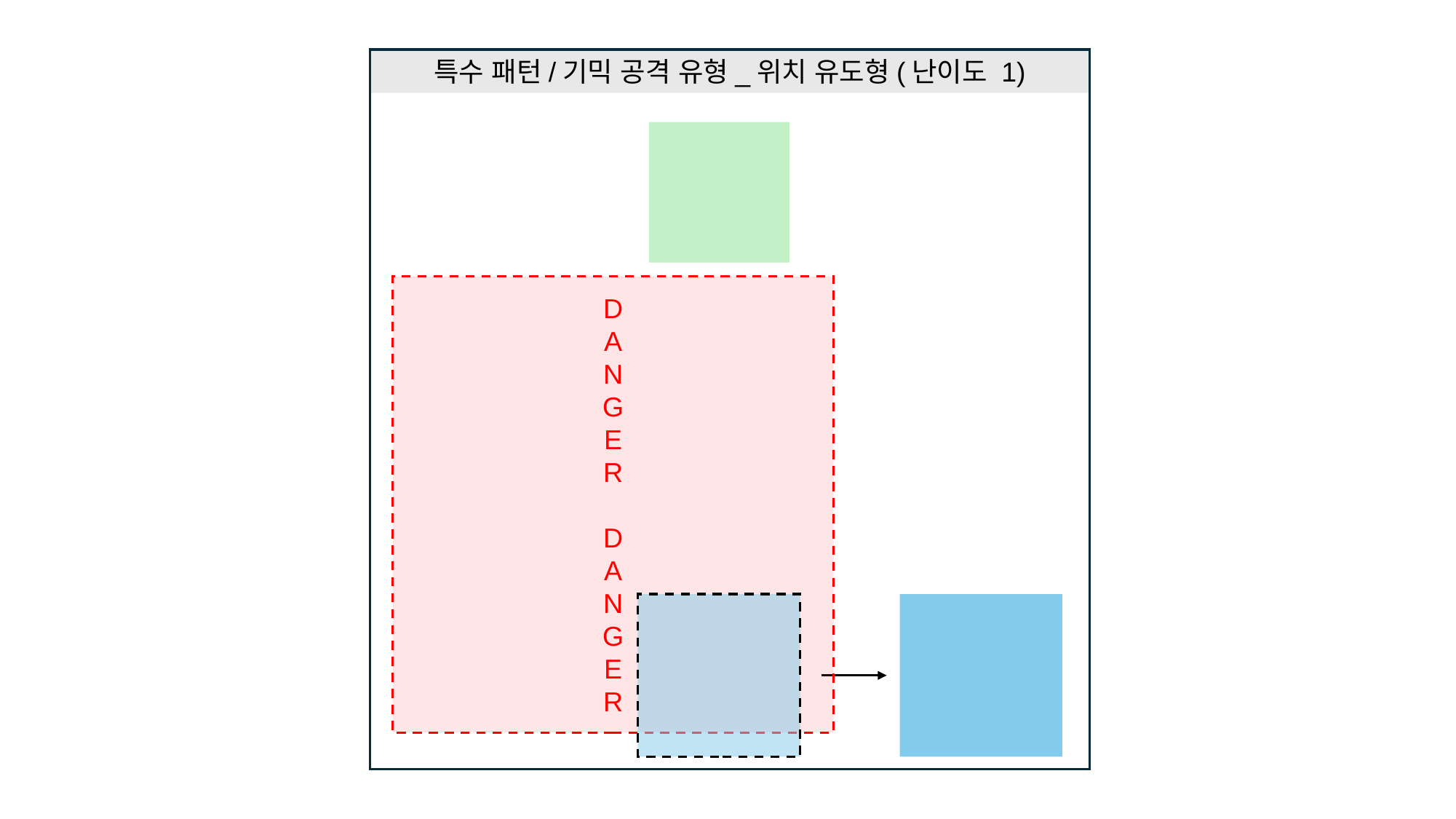

특수 패턴/기믹 공격 유형_위치 유도형(난이도 1)

D
A
N
G
E
R

D
A
N
G
E
R